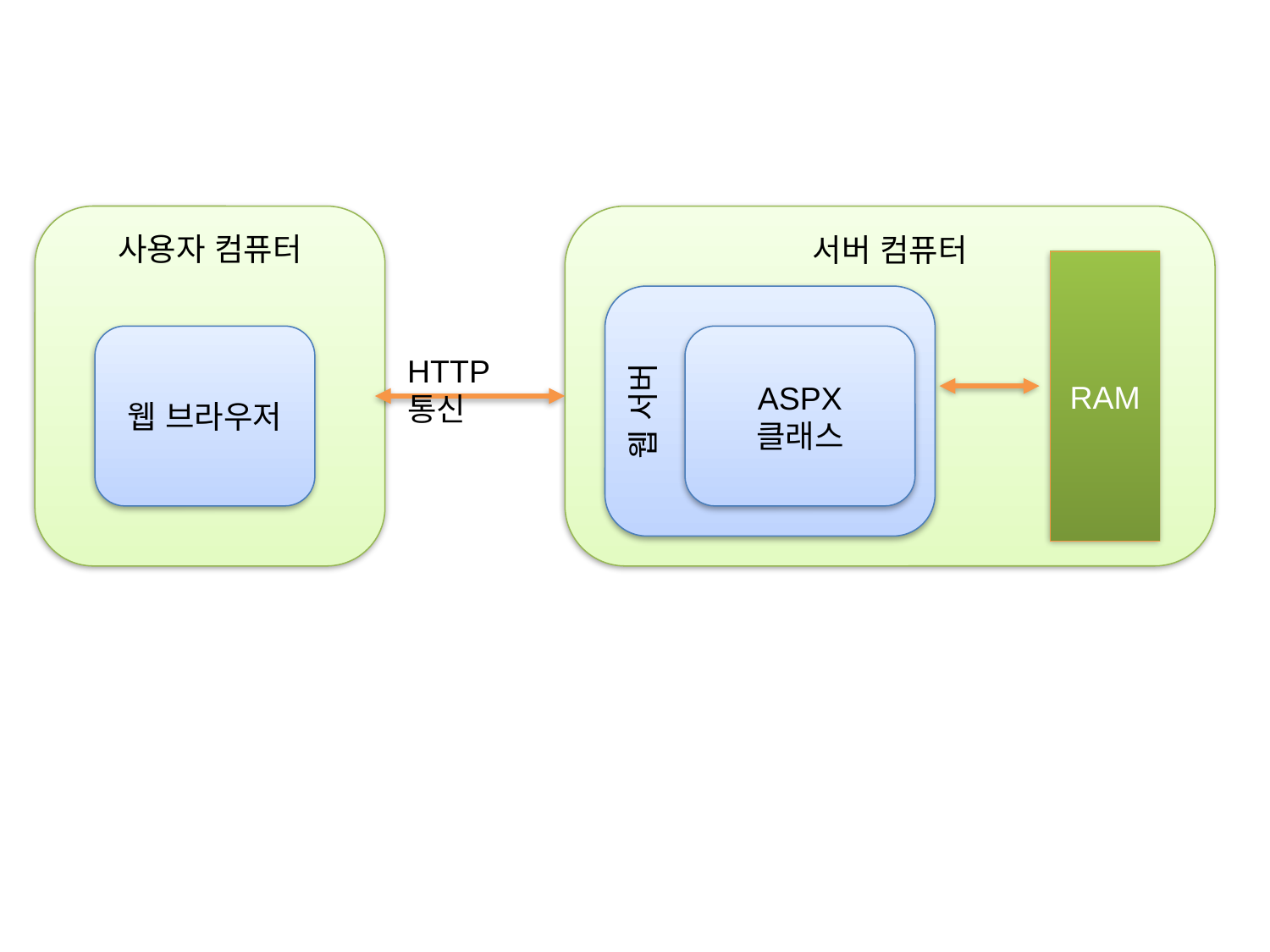

사용자 컴퓨터
서버 컴퓨터
RAM
웹 서버
웹 브라우저
ASPX 클래스
HTTP 통신